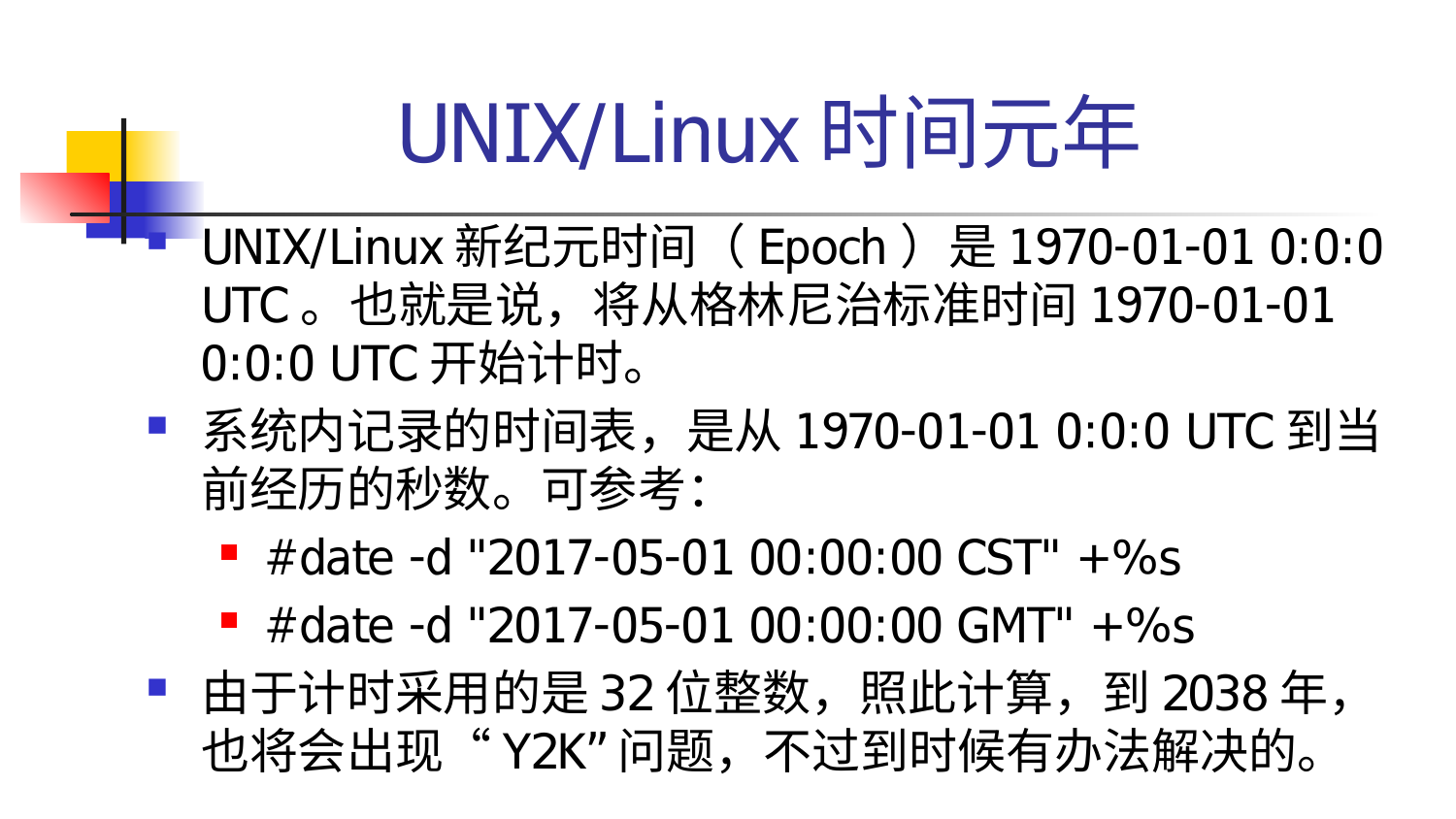

# UNIX/Linux时间元年
UNIX/Linux新纪元时间（Epoch）是1970-01-01 0:0:0 UTC。也就是说，将从格林尼治标准时间1970-01-01 0:0:0 UTC开始计时。
系统内记录的时间表，是从1970-01-01 0:0:0 UTC到当前经历的秒数。可参考：
#date -d "2017-05-01 00:00:00 CST" +%s
#date -d "2017-05-01 00:00:00 GMT" +%s
由于计时采用的是32位整数，照此计算，到2038年，也将会出现“Y2K”问题，不过到时候有办法解决的。